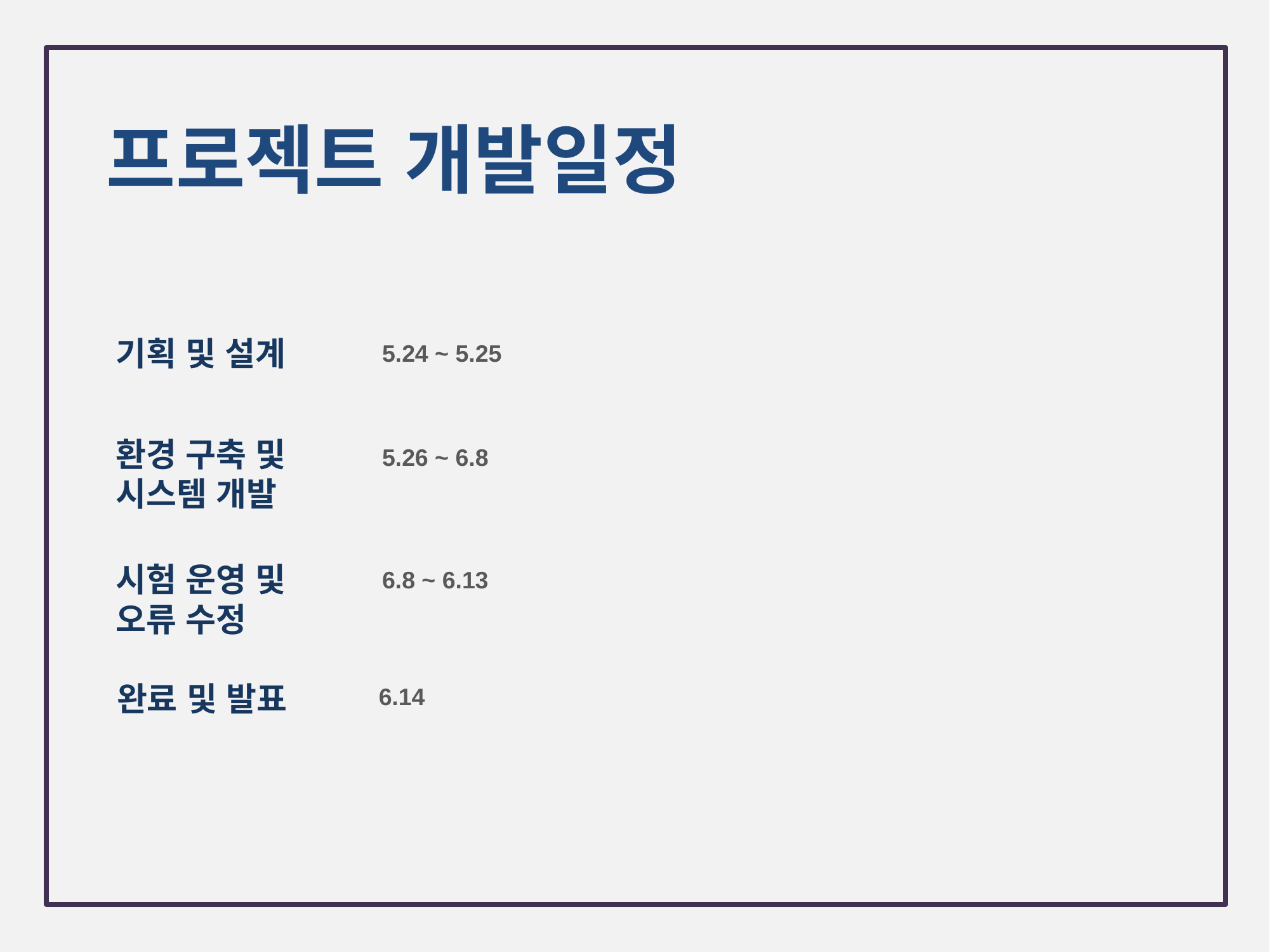

# 프로젝트 개발일정
기획 및 설계
5.24 ~ 5.25
환경 구축 및
시스템 개발
5.26 ~ 6.8
시험 운영 및 오류 수정
6.8 ~ 6.13
완료 및 발표
6.14